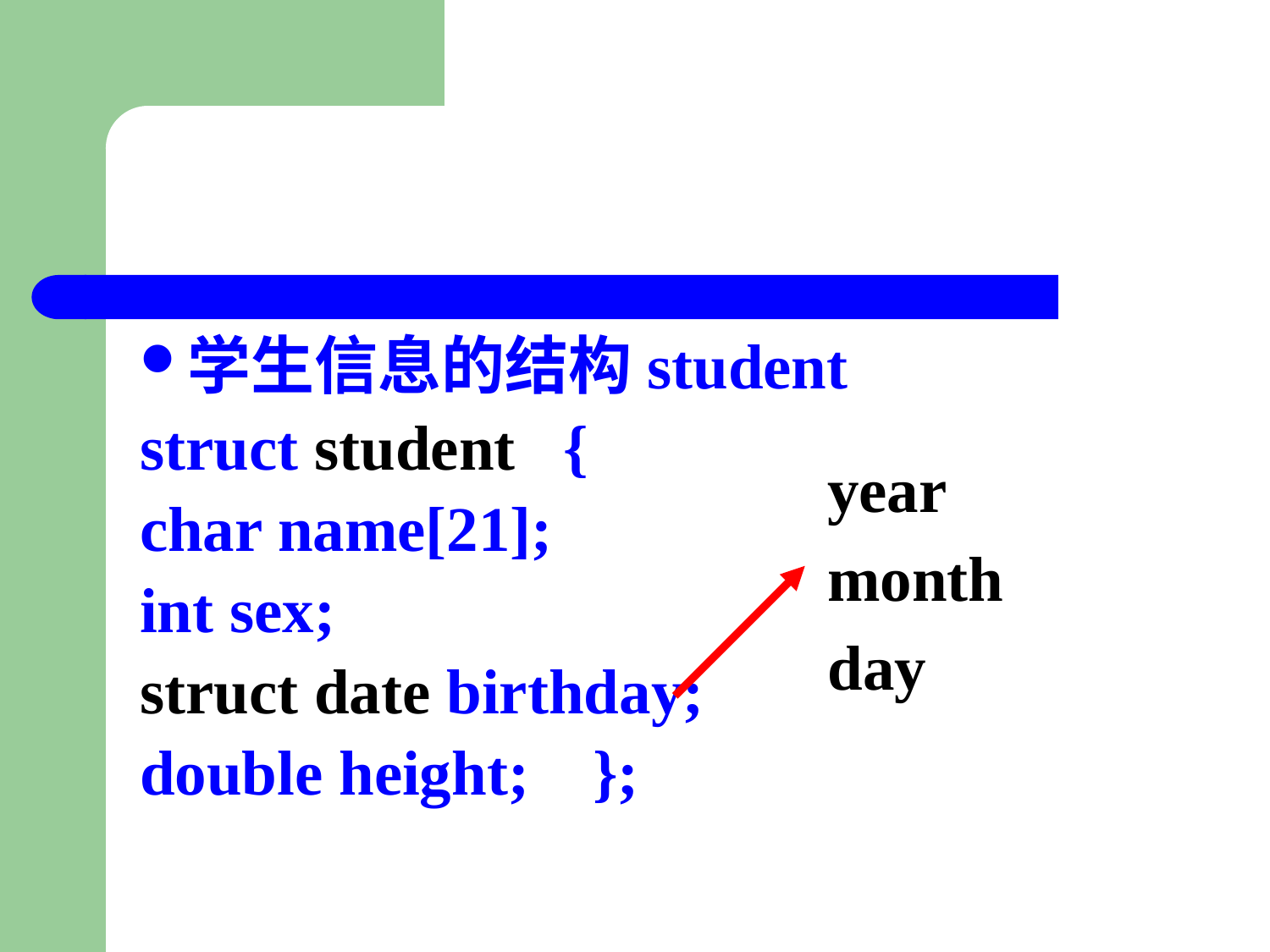

#
学生信息的结构student
struct student   {
char name[21];
int sex;
struct date birthday;
double height;    };
year
month
day